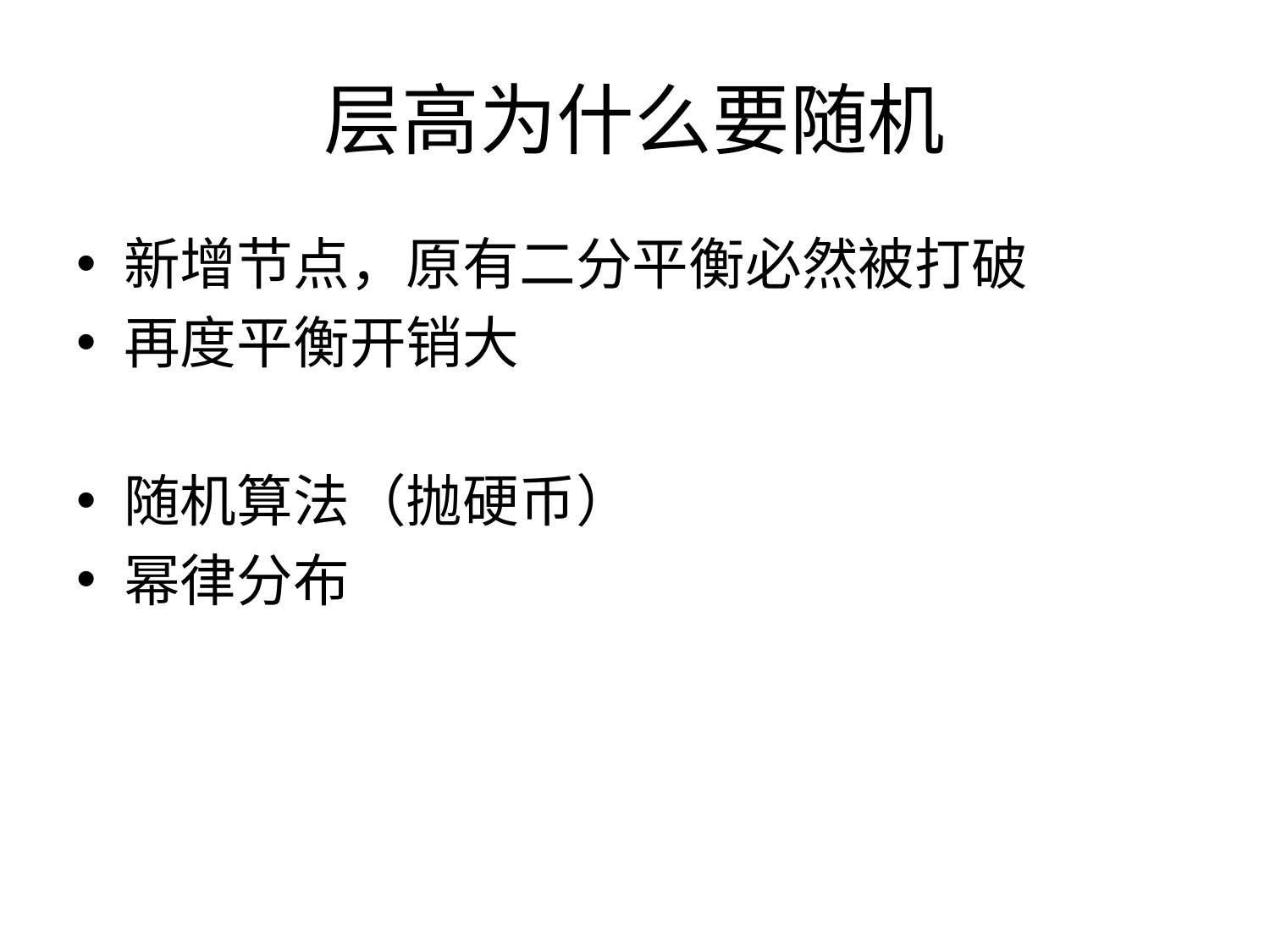

# 层高为什么要随机
新增节点，原有二分平衡必然被打破
再度平衡开销大

随机算法（抛硬币）
幂律分布